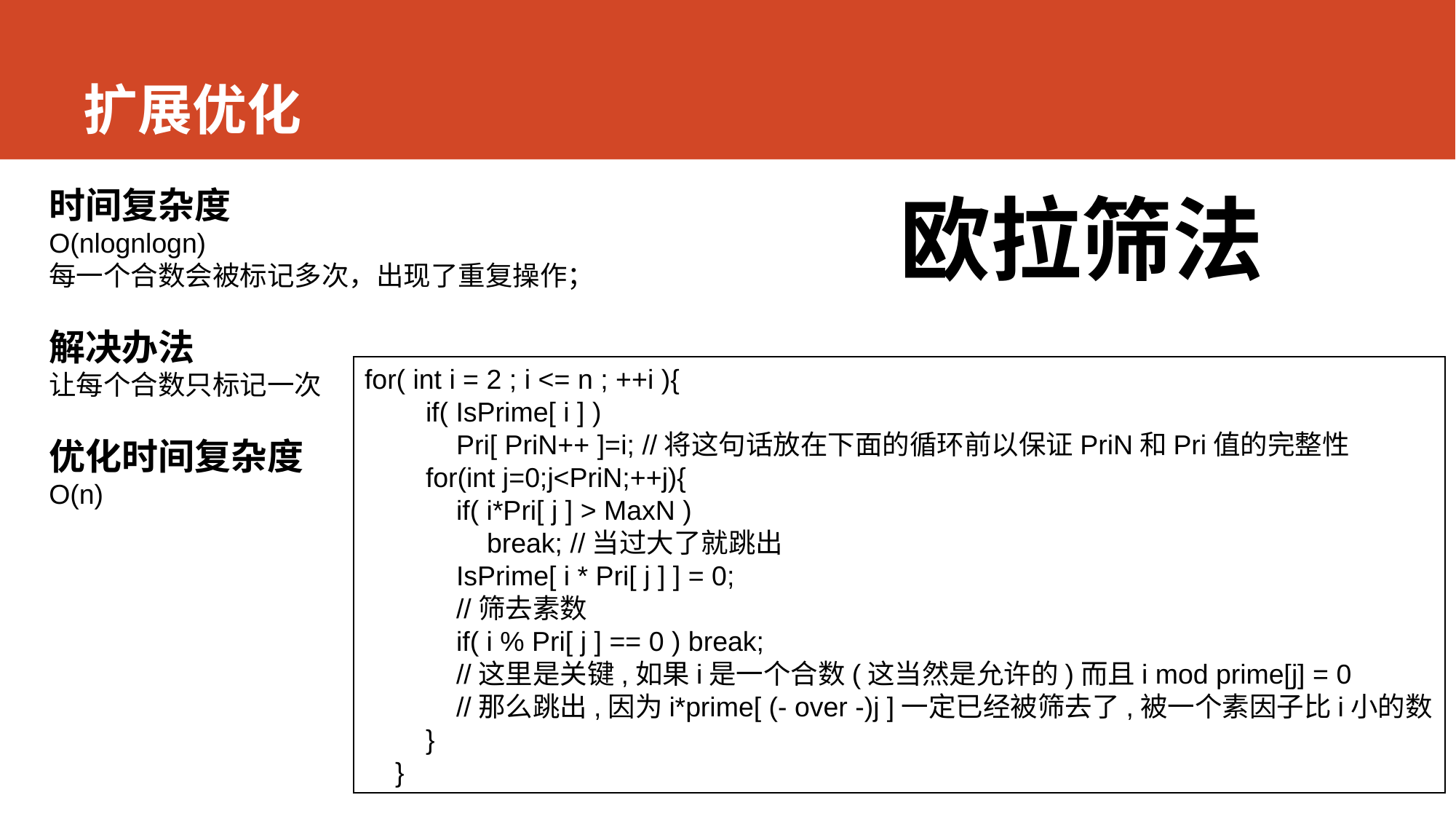

# 扩展优化
时间复杂度
O(nlognlogn)
每一个合数会被标记多次，出现了重复操作；

解决办法
让每个合数只标记一次

优化时间复杂度
O(n)
欧拉筛法
for( int i = 2 ; i <= n ; ++i ){
        if( IsPrime[ i ] )
            Pri[ PriN++ ]=i; //将这句话放在下面的循环前以保证PriN和Pri值的完整性
        for(int j=0;j<PriN;++j){
            if( i*Pri[ j ] > MaxN )
                break; //当过大了就跳出
            IsPrime[ i * Pri[ j ] ] = 0;
            //筛去素数
            if( i % Pri[ j ] == 0 ) break;
            //这里是关键,如果i是一个合数(这当然是允许的)而且i mod prime[j] = 0
            //那么跳出,因为i*prime[ (- over -)j ]一定已经被筛去了,被一个素因子比i小的数
        }
    }